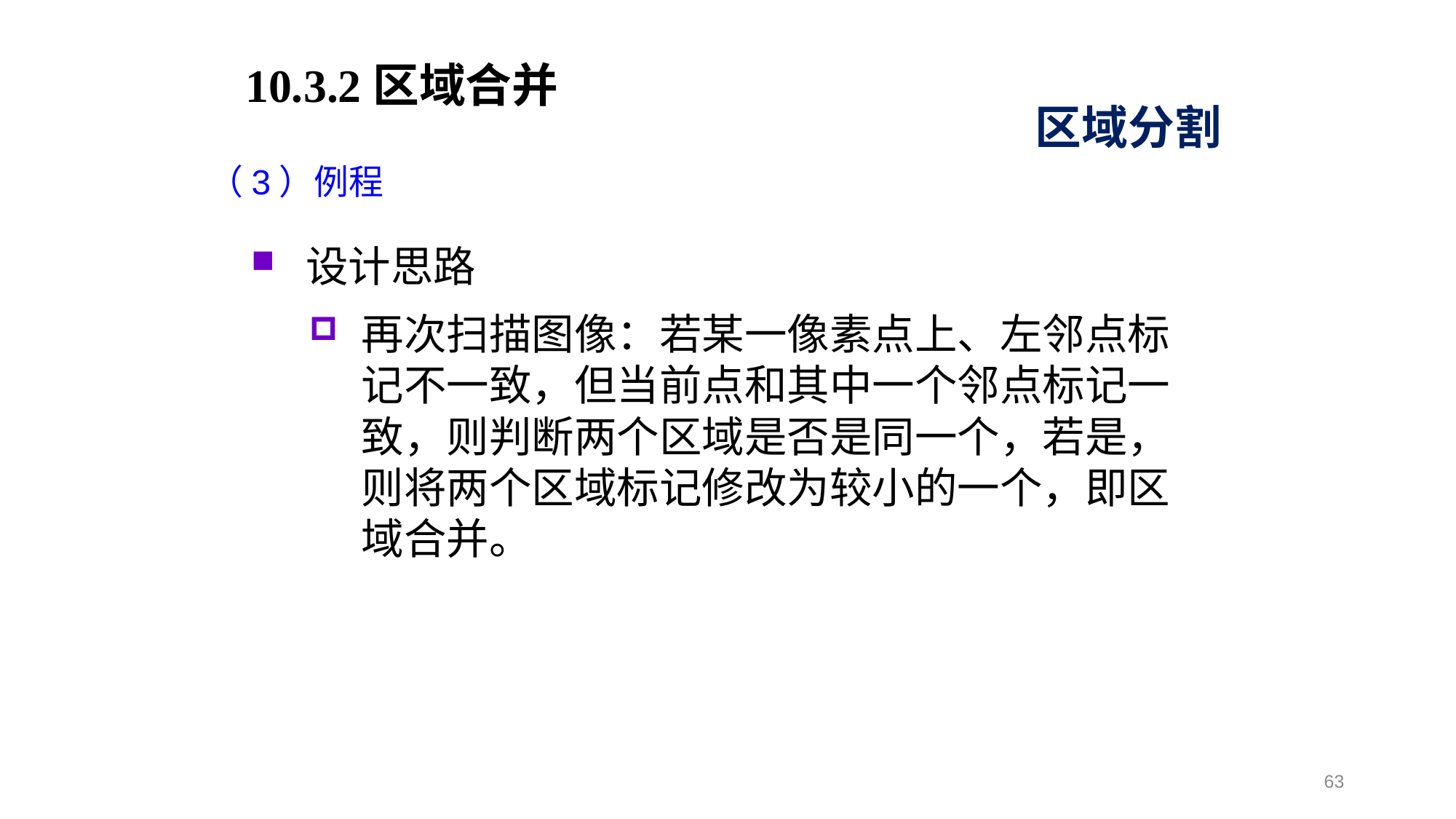

10.3.2区域合并
区域分割
（3）例程
设计思路
再次扫描图像：若某一像素点上、左邻点标记不一致，但当前点和其中一个邻点标记一致，则判断两个区域是否是同一个，若是，则将两个区域标记修改为较小的一个，即区域合并。
63